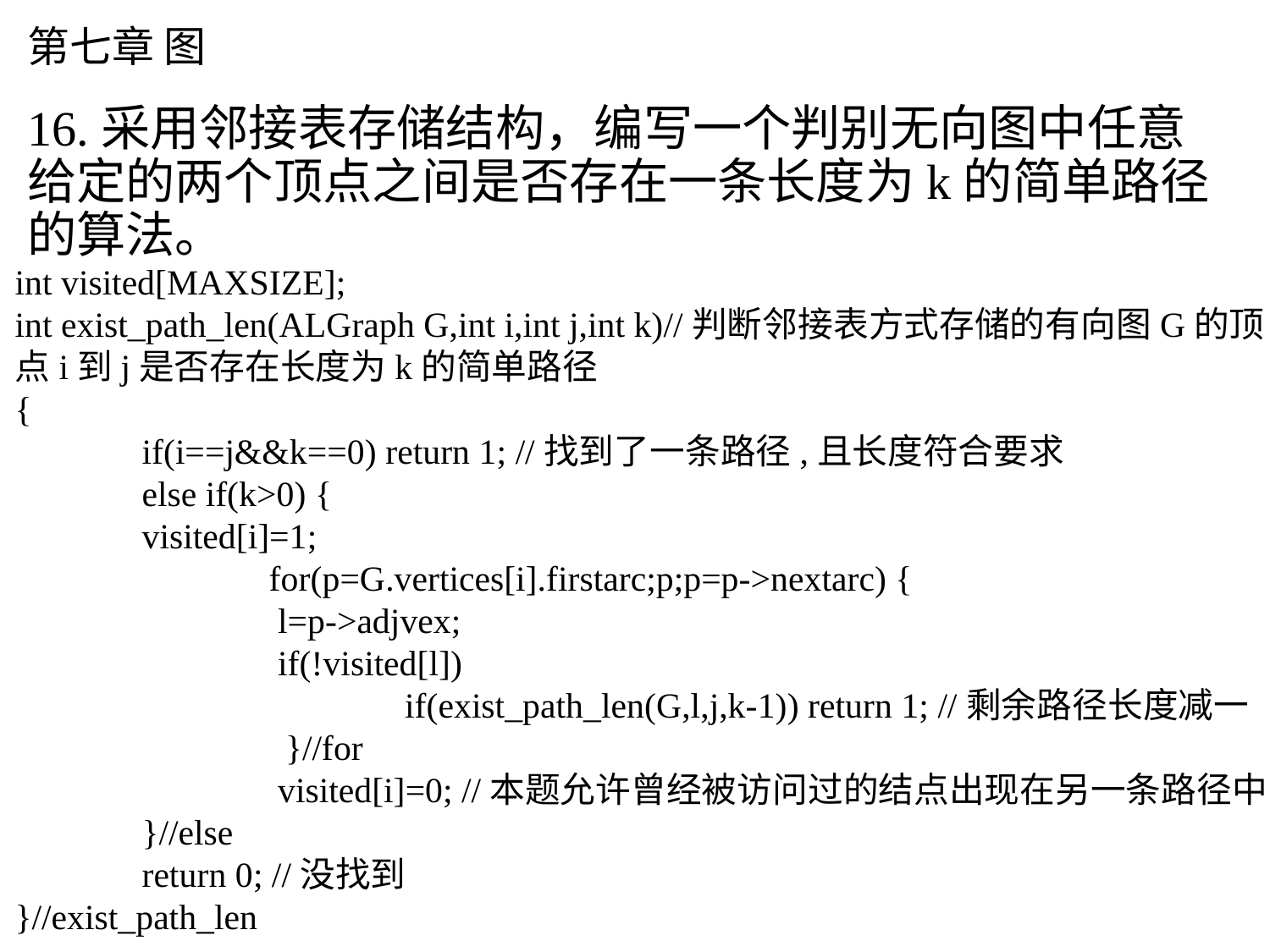

# 第七章 图
16.采用邻接表存储结构，编写一个判别无向图中任意给定的两个顶点之间是否存在一条长度为k的简单路径的算法。
int visited[MAXSIZE];
int exist_path_len(ALGraph G,int i,int j,int k)//判断邻接表方式存储的有向图G的顶点i到j是否存在长度为k的简单路径
{
  	if(i==j&&k==0) return 1; //找到了一条路径,且长度符合要求
  	else if(k>0) {
    	visited[i]=1;
    		for(p=G.vertices[i].firstarc;p;p=p->nextarc) {
     		 l=p->adjvex;
     		 if(!visited[l])
       			 if(exist_path_len(G,l,j,k-1)) return 1; //剩余路径长度减一
   		 }//for
   		 visited[i]=0; //本题允许曾经被访问过的结点出现在另一条路径中
  	}//else
  	return 0; //没找到
}//exist_path_len